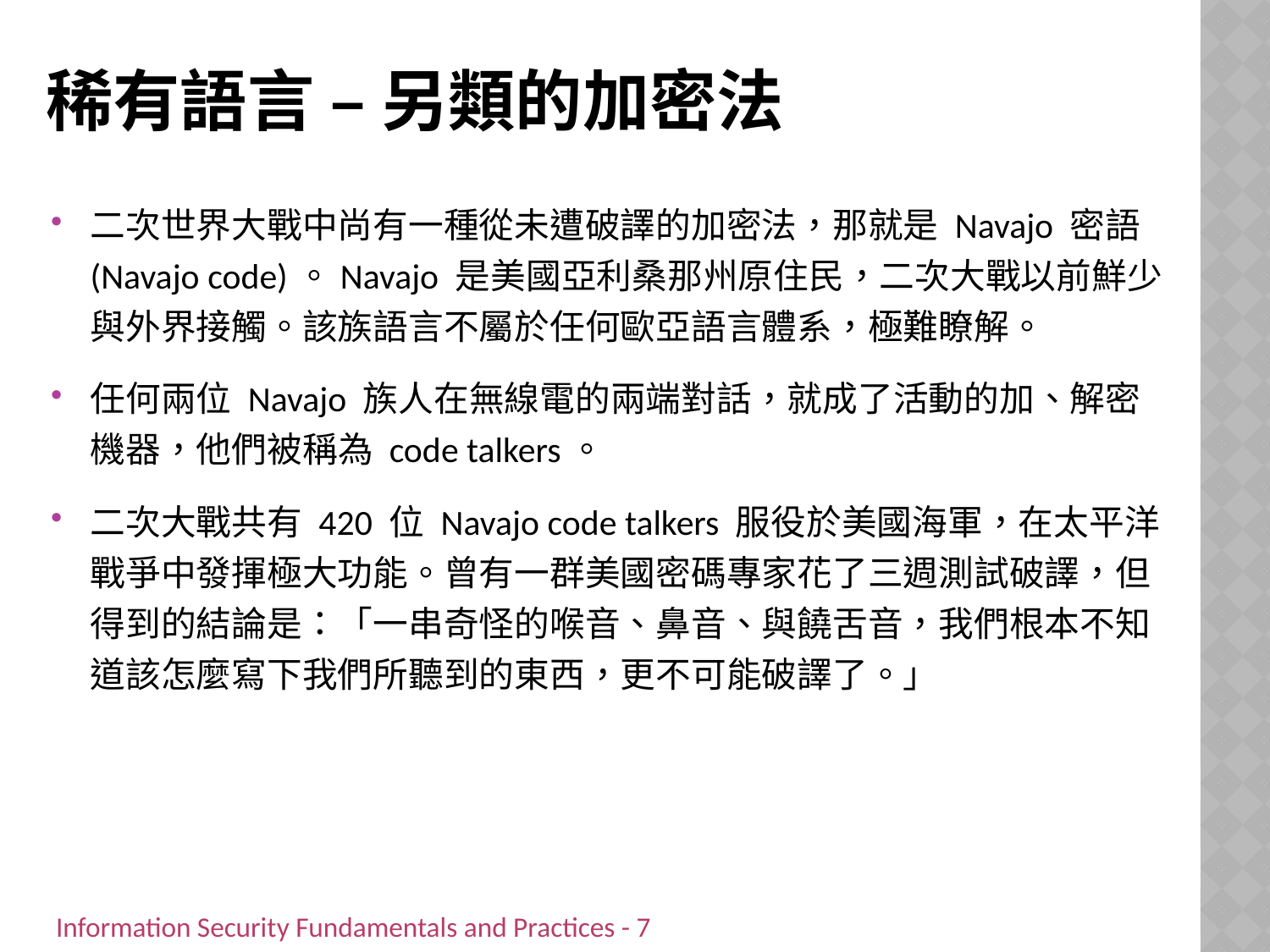

# 稀有語言 – 另類的加密法
二次世界大戰中尚有一種從未遭破譯的加密法，那就是 Navajo 密語 (Navajo code)。Navajo 是美國亞利桑那州原住民，二次大戰以前鮮少與外界接觸。該族語言不屬於任何歐亞語言體系，極難瞭解。
任何兩位 Navajo 族人在無線電的兩端對話，就成了活動的加、解密機器，他們被稱為 code talkers。
二次大戰共有 420 位 Navajo code talkers 服役於美國海軍，在太平洋戰爭中發揮極大功能。曾有一群美國密碼專家花了三週測試破譯，但得到的結論是：「一串奇怪的喉音、鼻音、與饒舌音，我們根本不知道該怎麼寫下我們所聽到的東西，更不可能破譯了。」